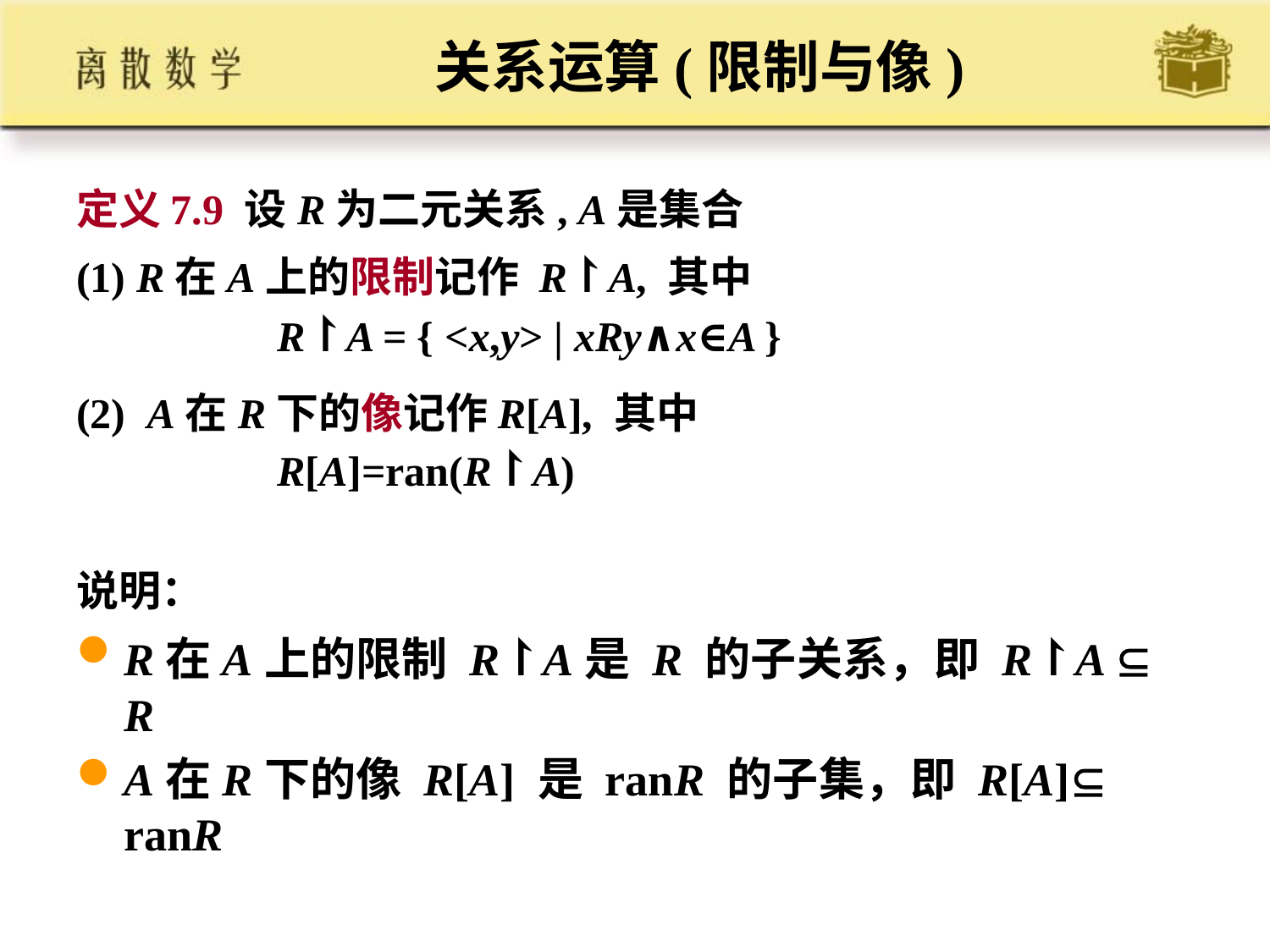

# 关系运算(限制与像)
定义7.9 设R为二元关系, A是集合
(1) R在A上的限制记作 R↾A, 其中
               R↾A = { <x,y> | xRy∧x∈A }
(2)  A在R下的像记作R[A], 其中
               R[A]=ran(R↾A)

说明：
R在A上的限制 R↾A是 R 的子关系，即 R↾A ⊆ R
A在R下的像 R[A] 是 ranR 的子集，即 R[A]⊆ ranR
18